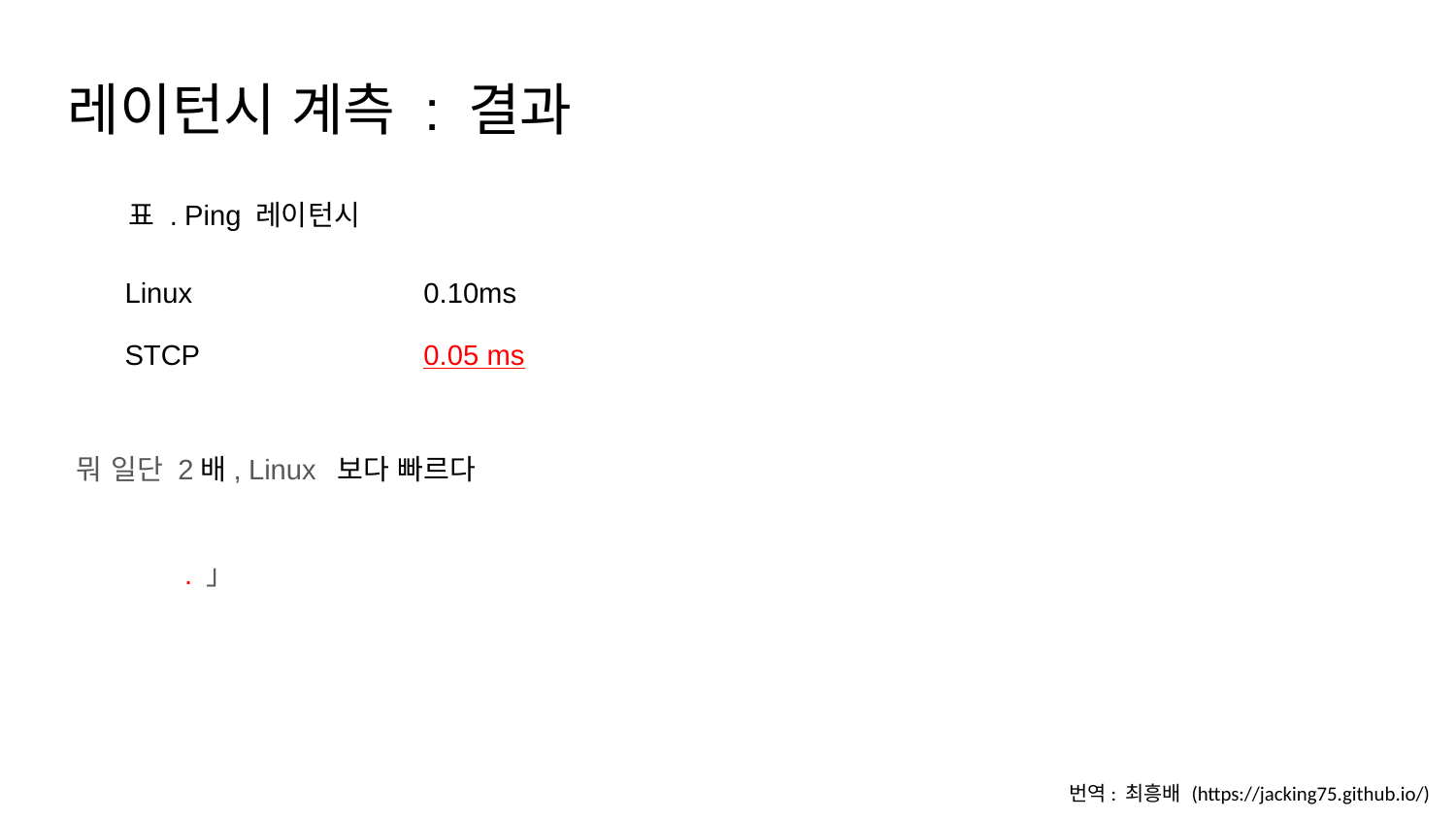

레이턴시 계측 : 결과

	표 . Ping 레이턴시

| Linux | 0.10ms |
| --- | --- |
| STCP | 0.05 ms |

뭐 일단 2배, Linux  보다 빠르다

	　. 」

번역: 최흥배 (https://jacking75.github.io/)